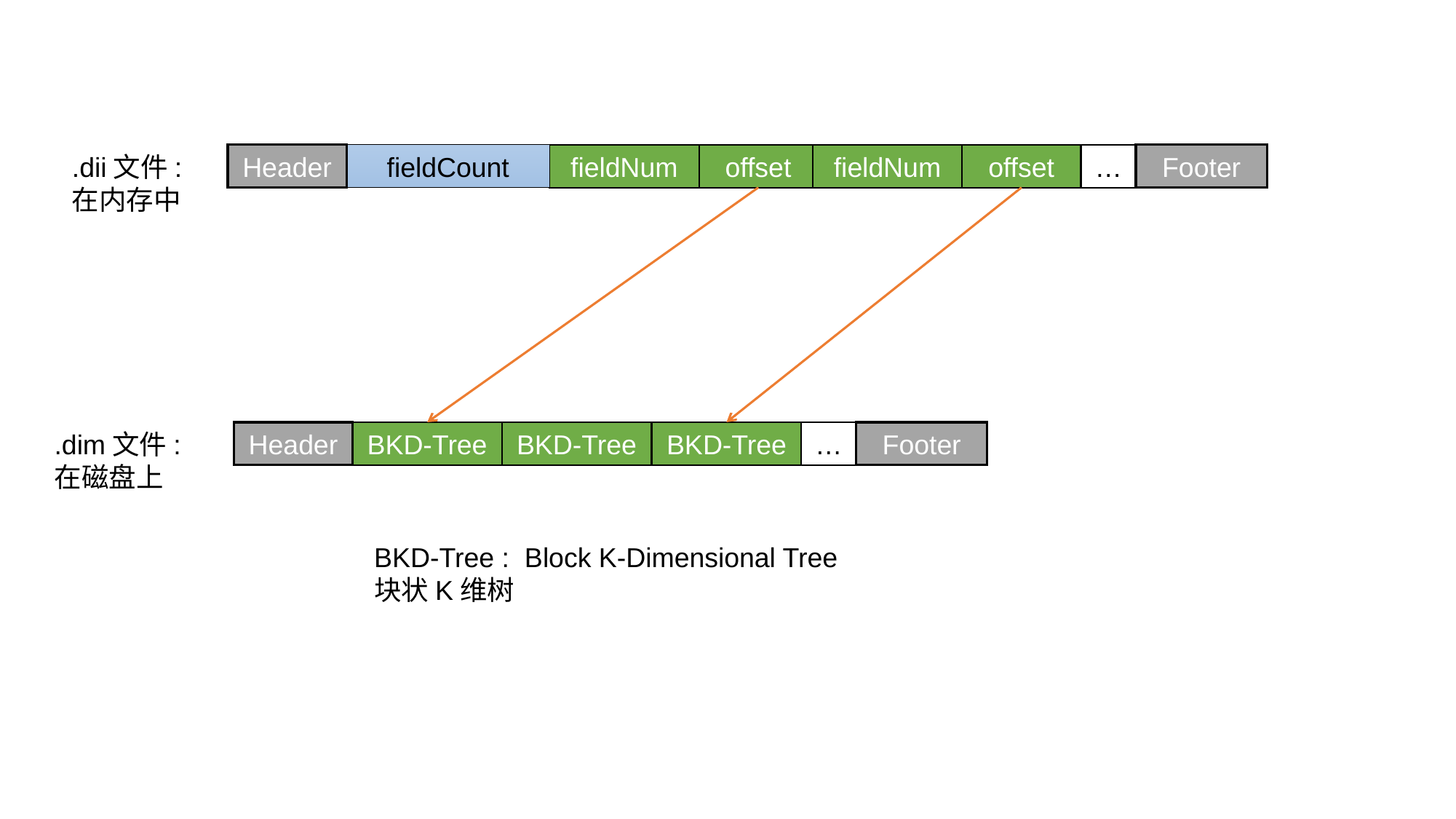

Header
fieldCount
fieldNum
offset
fieldNum
offset
…
Footer
.dii文件:
在内存中
.dim文件:
在磁盘上
Header
BKD-Tree
BKD-Tree
BKD-Tree
…
Footer
BKD-Tree :  Block K-Dimensional Tree
块状K维树